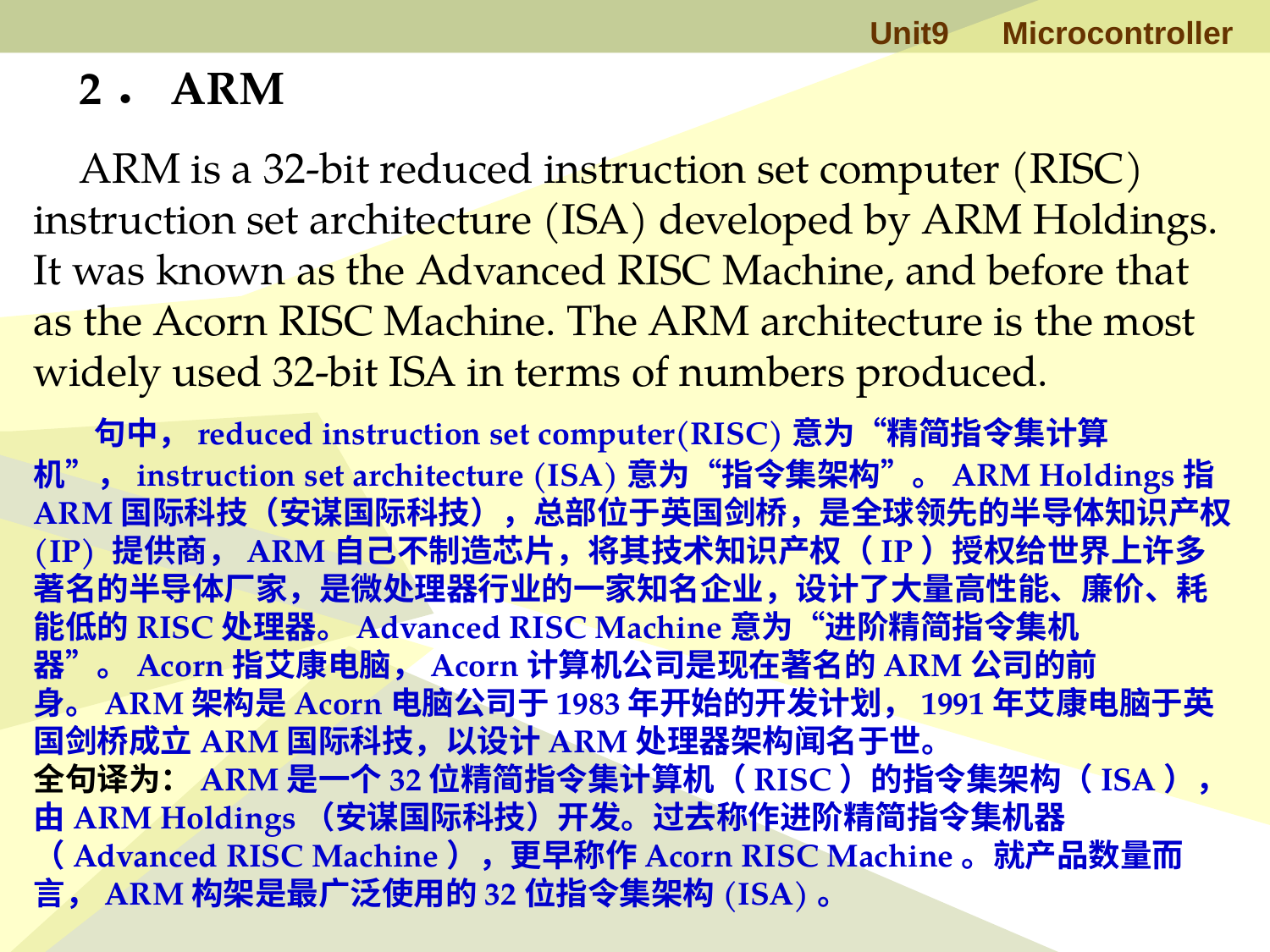

2．ARM
    ARM is a 32-bit reduced instruction set computer (RISC) instruction set architecture (ISA) developed by ARM Holdings. It was known as the Advanced RISC Machine, and before that as the Acorn RISC Machine. The ARM architecture is the most widely used 32-bit ISA in terms of numbers produced.
     句中，reduced instruction set computer(RISC)意为“精简指令集计算机”，instruction set architecture (ISA)意为“指令集架构”。ARM Holdings指ARM国际科技（安谋国际科技），总部位于英国剑桥，是全球领先的半导体知识产权 (IP) 提供商，ARM自己不制造芯片，将其技术知识产权（IP）授权给世界上许多著名的半导体厂家，是微处理器行业的一家知名企业，设计了大量高性能、廉价、耗能低的RISC处理器。Advanced RISC Machine意为“进阶精简指令集机器”。Acorn指艾康电脑，Acorn计算机公司是现在著名的ARM公司的前身。ARM架构是Acorn电脑公司于1983年开始的开发计划，1991年艾康电脑于英国剑桥成立ARM国际科技，以设计ARM处理器架构闻名于世。
全句译为：ARM是一个32位精简指令集计算机（RISC）的指令集架构（ISA），由ARM Holdings（安谋国际科技）开发。过去称作进阶精简指令集机器（Advanced RISC Machine），更早称作Acorn RISC Machine。就产品数量而言，ARM构架是最广泛使用的32位指令集架构(ISA)。